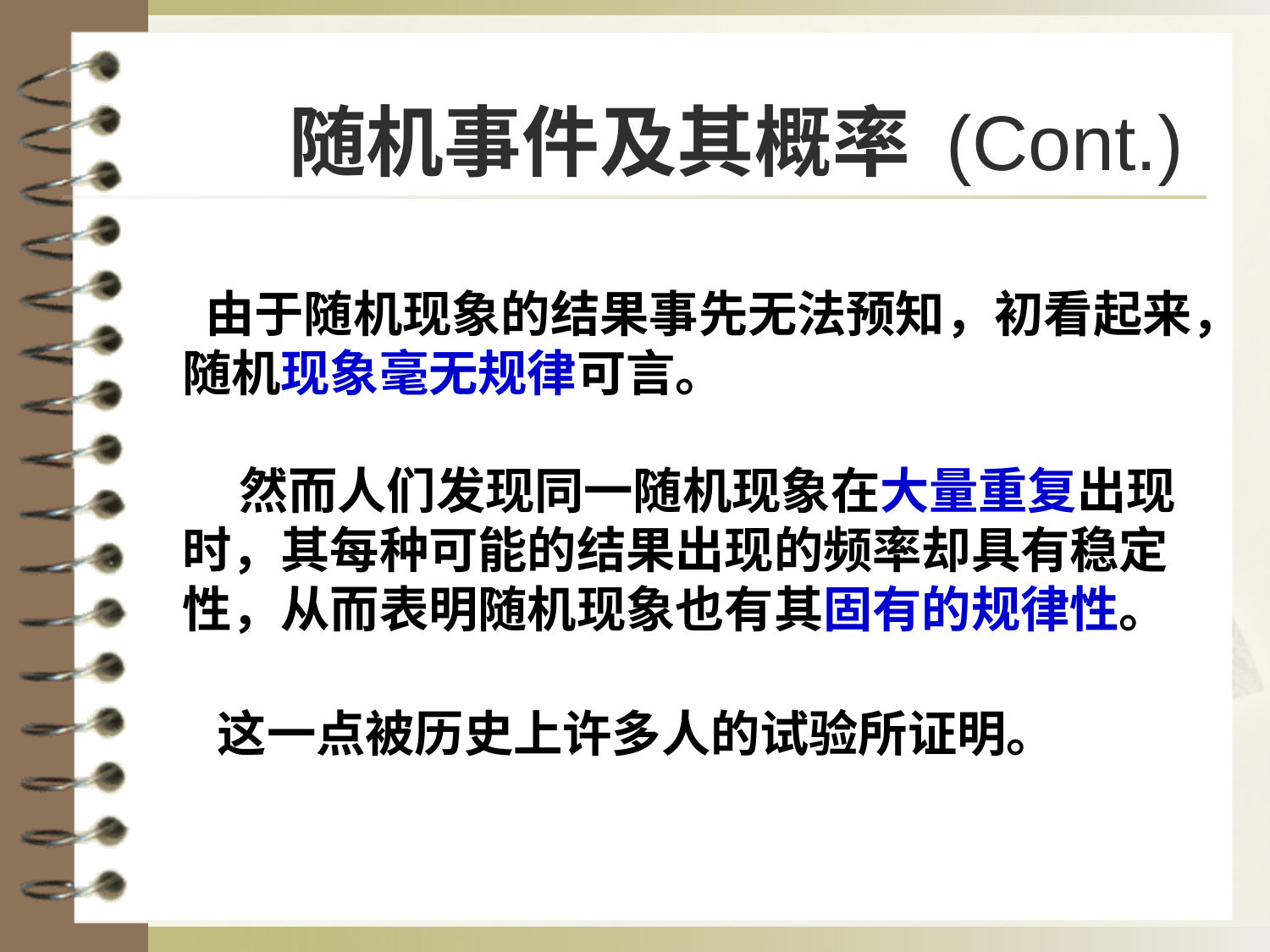

# 随机事件及其概率 (Cont.)

 由于随机现象的结果事先无法预知，初看起来，随机现象毫无规律可言。

    然而人们发现同一随机现象在大量重复出现时，其每种可能的结果出现的频率却具有稳定性，从而表明随机现象也有其固有的规律性。

这一点被历史上许多人的试验所证明。